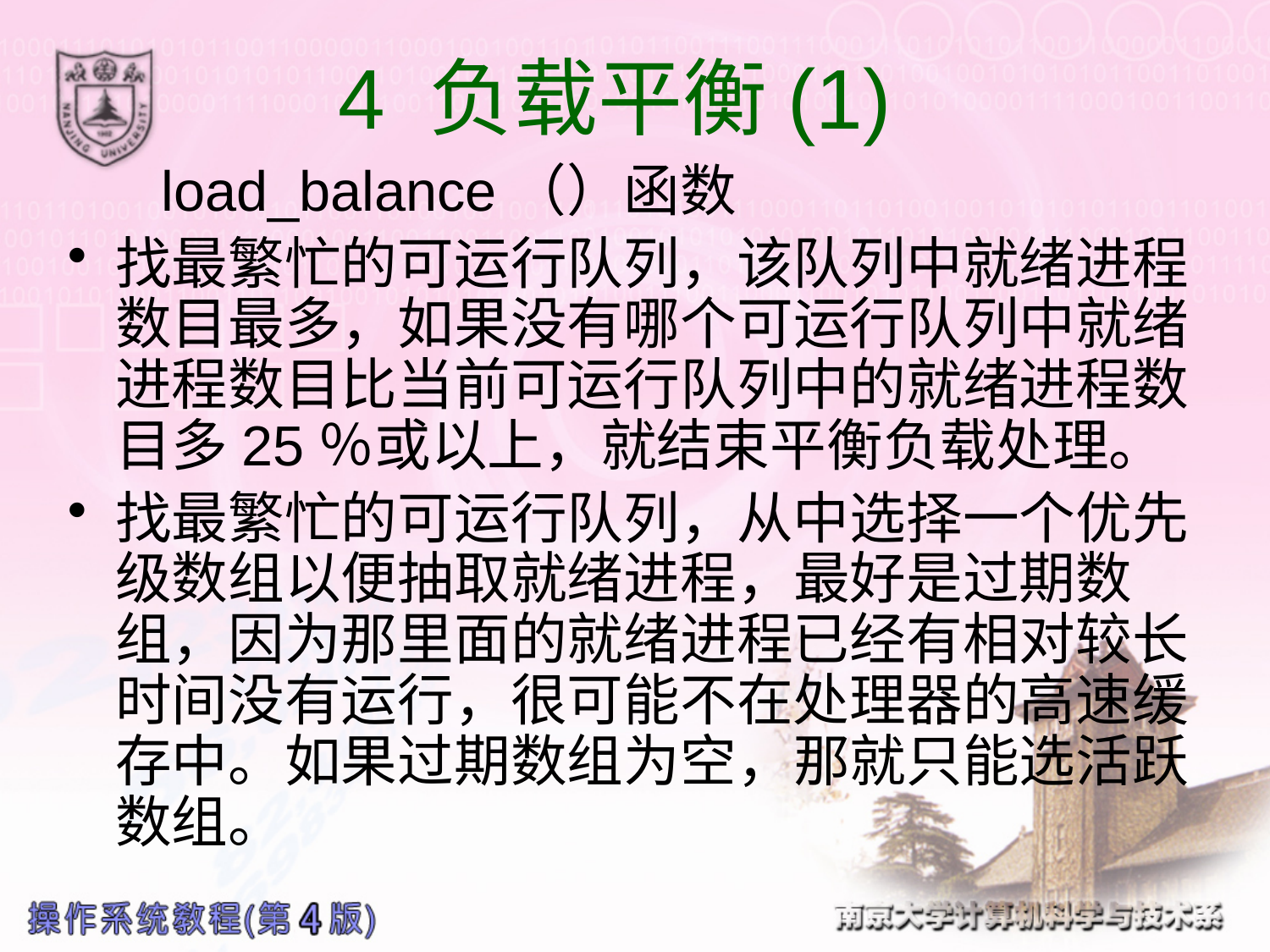

# 4 负载平衡(1)
      load_balance（）函数
找最繁忙的可运行队列，该队列中就绪进程数目最多，如果没有哪个可运行队列中就绪进程数目比当前可运行队列中的就绪进程数目多25％或以上，就结束平衡负载处理。
找最繁忙的可运行队列，从中选择一个优先级数组以便抽取就绪进程，最好是过期数组，因为那里面的就绪进程已经有相对较长时间没有运行，很可能不在处理器的高速缓存中。如果过期数组为空，那就只能选活跃数组。